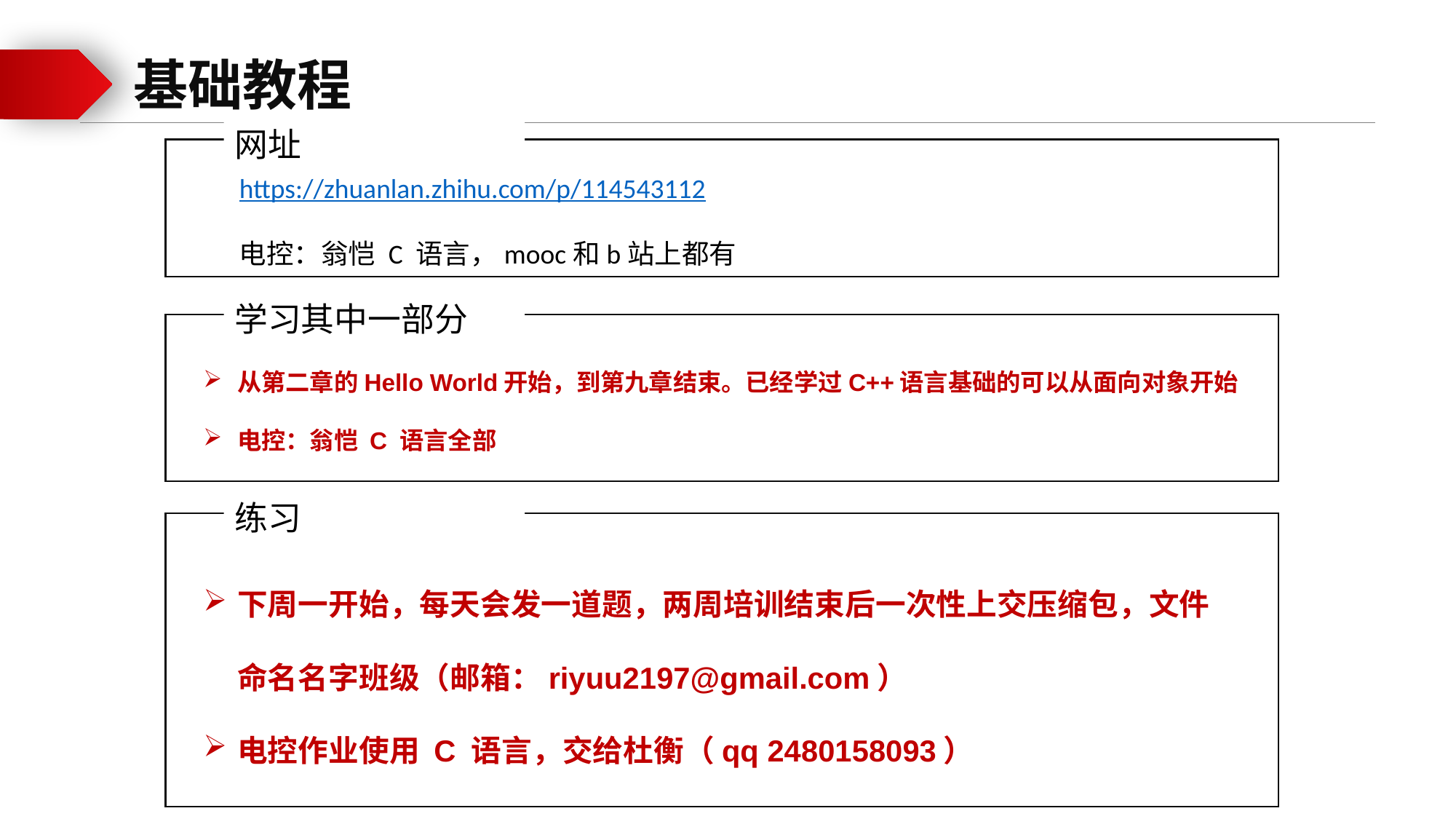

基础教程
网址

https://zhuanlan.zhihu.com/p/114543112

电控：翁恺 C 语言，mooc和b站上都有
学习其中一部分

从第二章的Hello World开始，到第九章结束。已经学过C++语言基础的可以从面向对象开始
电控：翁恺 C 语言全部
练习

下周一开始，每天会发一道题，两周培训结束后一次性上交压缩包，文件命名名字班级（邮箱：riyuu2197@gmail.com）
电控作业使用 C 语言，交给杜衡（qq 2480158093）